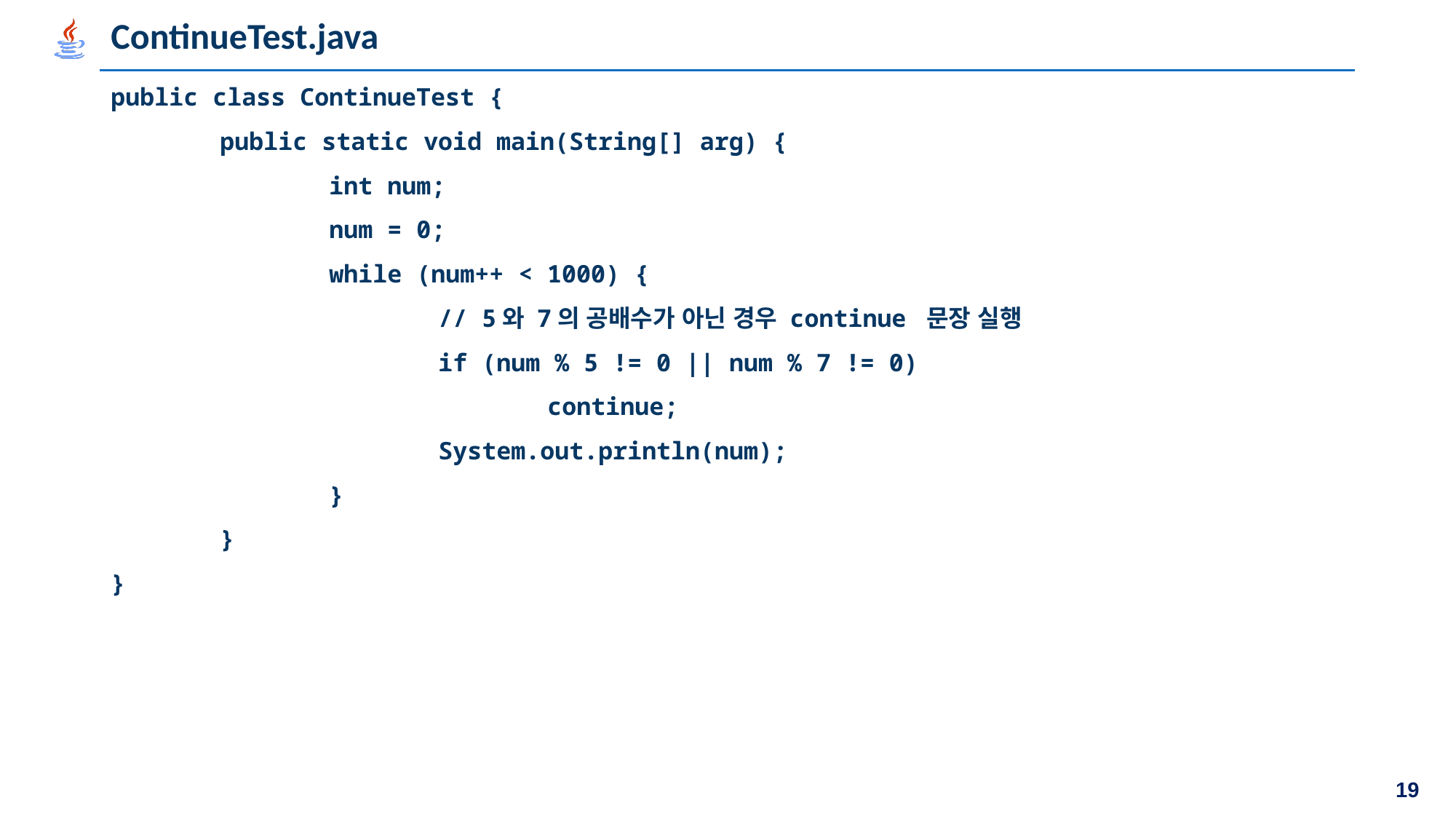

# ContinueTest.java
public class ContinueTest {
	public static void main(String[] arg) {
		int num;
		num = 0;
		while (num++ < 1000) {
			// 5와 7의 공배수가 아닌 경우 continue 문장 실행
			if (num % 5 != 0 || num % 7 != 0)
				continue;
			System.out.println(num);
		}
	}
}
19